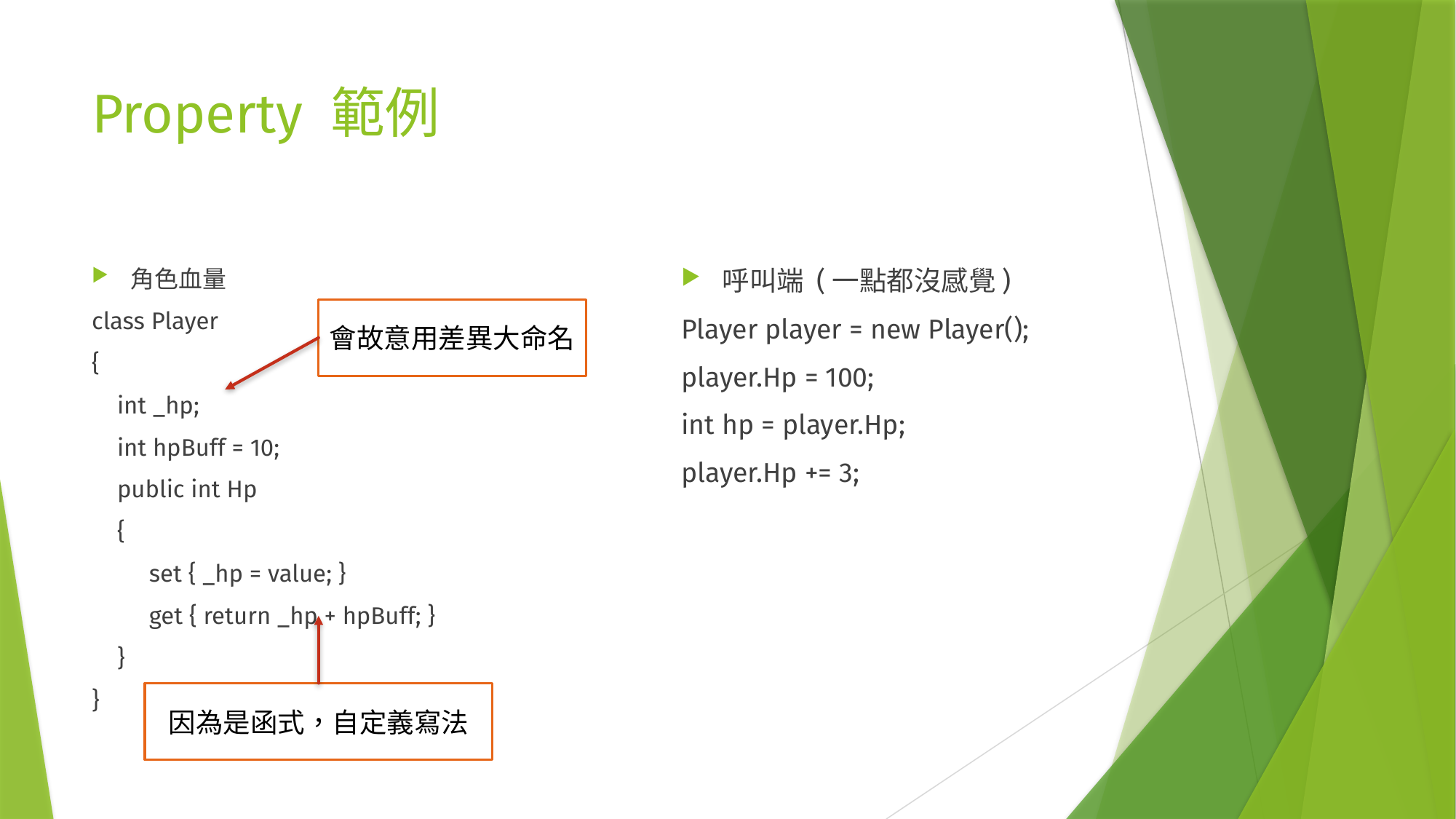

# Property 範例
呼叫端 (一點都沒感覺)
Player player = new Player();
player.Hp = 100;
int hp = player.Hp;
player.Hp += 3;

角色血量
class Player
{
    int _hp;
    int hpBuff = 10;
    public int Hp
    {
         set { _hp = value; }
         get { return _hp + hpBuff; }
    }
}
會故意用差異大命名
因為是函式，自定義寫法